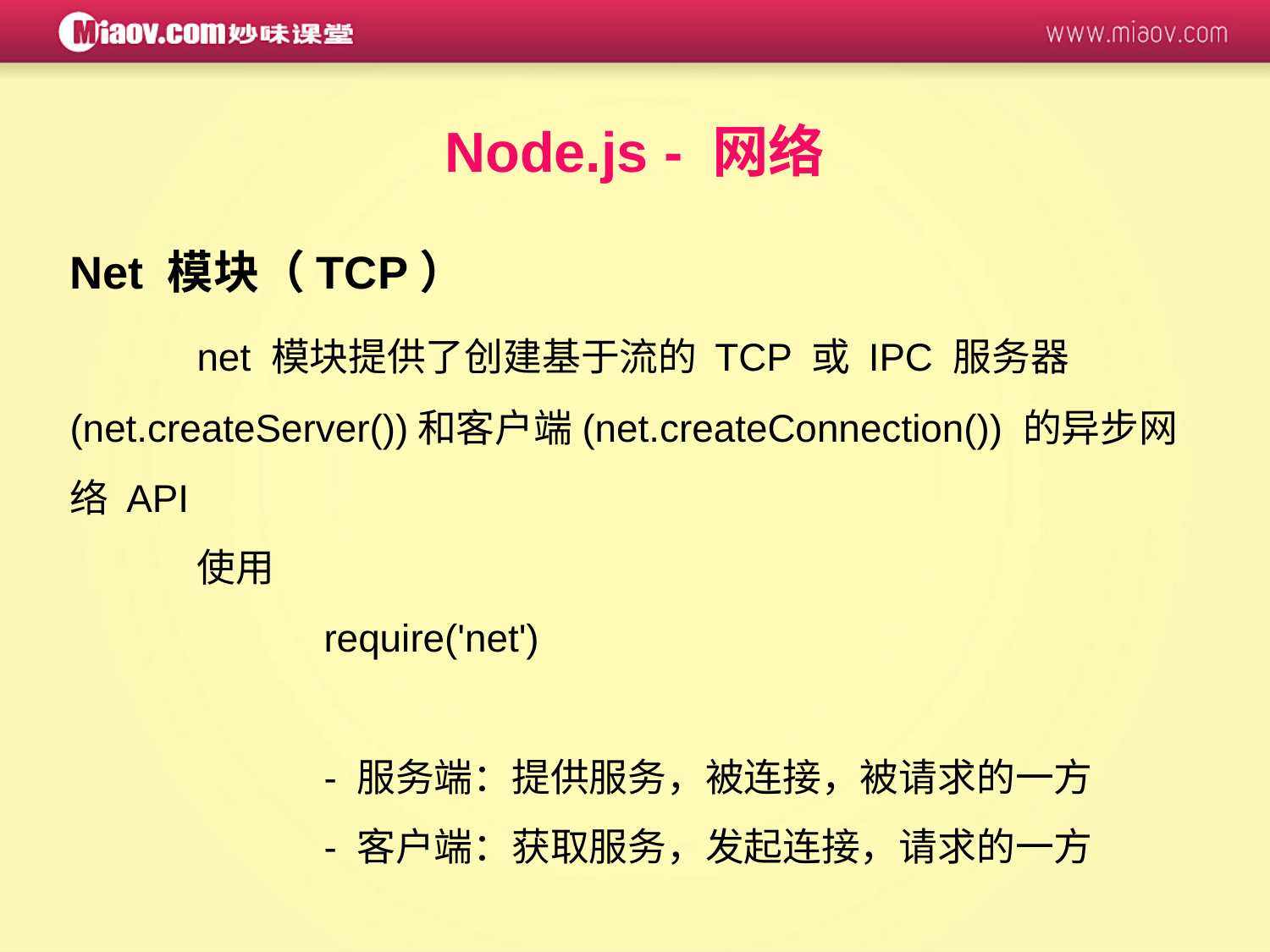

Node.js - 网络
Net 模块（TCP）
	net 模块提供了创建基于流的 TCP 或 IPC 服务器(net.createServer())和客户端(net.createConnection()) 的异步网络 API
	使用
		require('net')

		- 服务端：提供服务，被连接，被请求的一方
		- 客户端：获取服务，发起连接，请求的一方